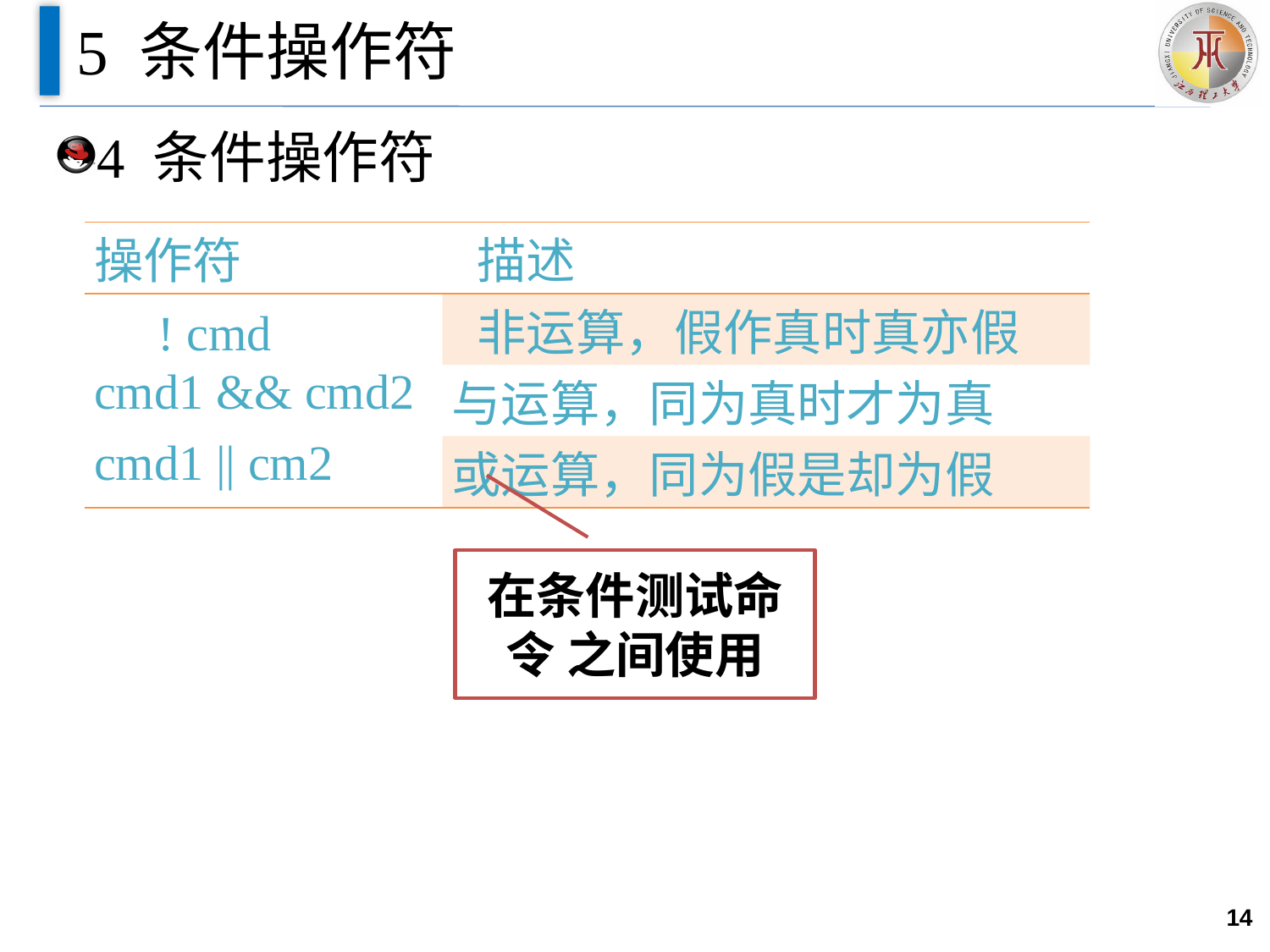

# 5 条件操作符
4 条件操作符
| 操作符 | 描述 |
| --- | --- |
| ! cmd | 非运算，假作真时真亦假 |
| cmd1 && cmd2 | 与运算，同为真时才为真 |
| cmd1 || cm2 | 或运算，同为假是却为假 |
在条件测试命令 之间使用
14